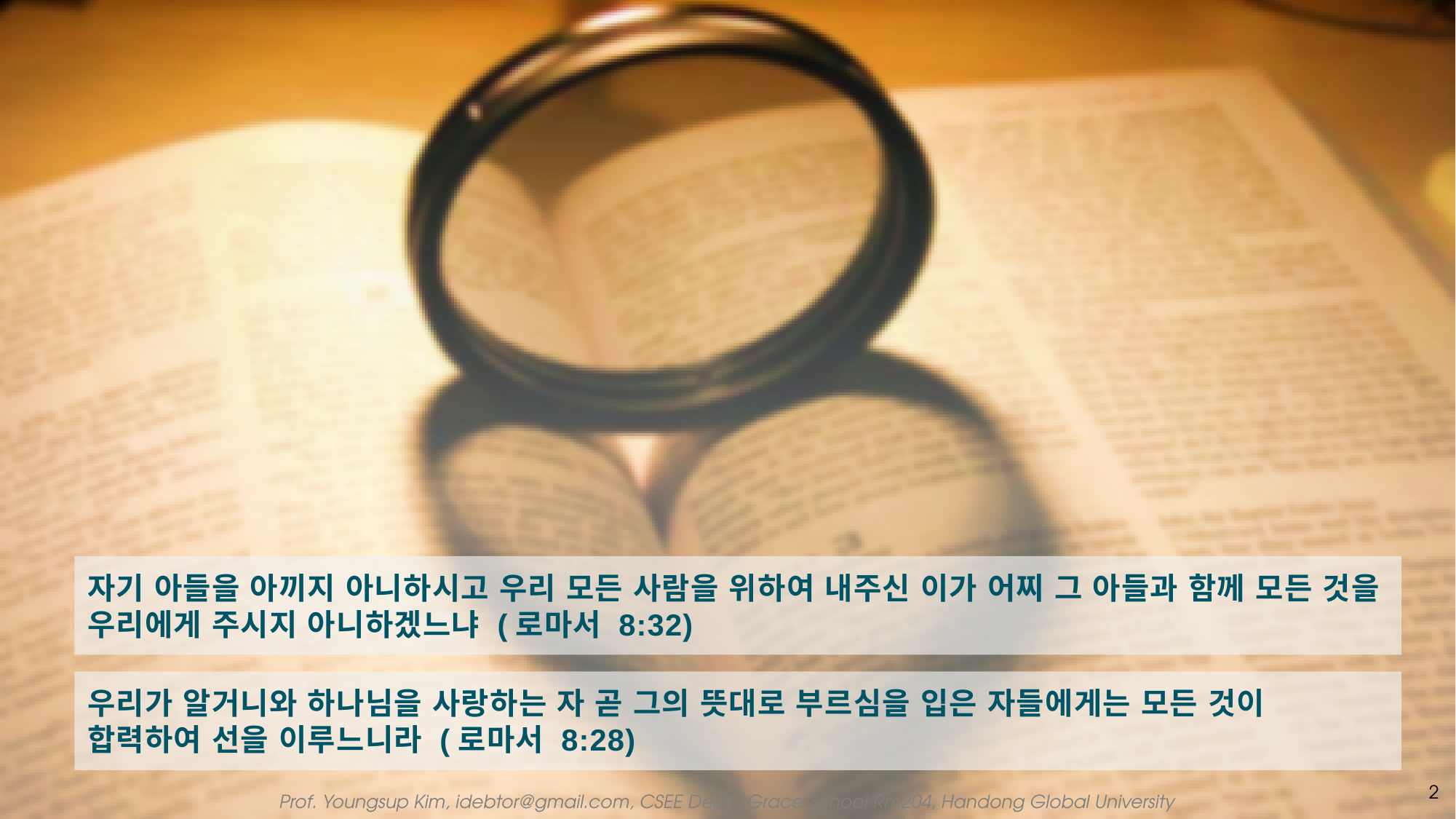

자기 아들을 아끼지 아니하시고 우리 모든 사람을 위하여 내주신 이가 어찌 그 아들과 함께 모든 것을 우리에게 주시지 아니하겠느냐 (로마서 8:32)
우리가 알거니와 하나님을 사랑하는 자 곧 그의 뜻대로 부르심을 입은 자들에게는 모든 것이 합력하여 선을 이루느니라 (로마서 8:28)
2